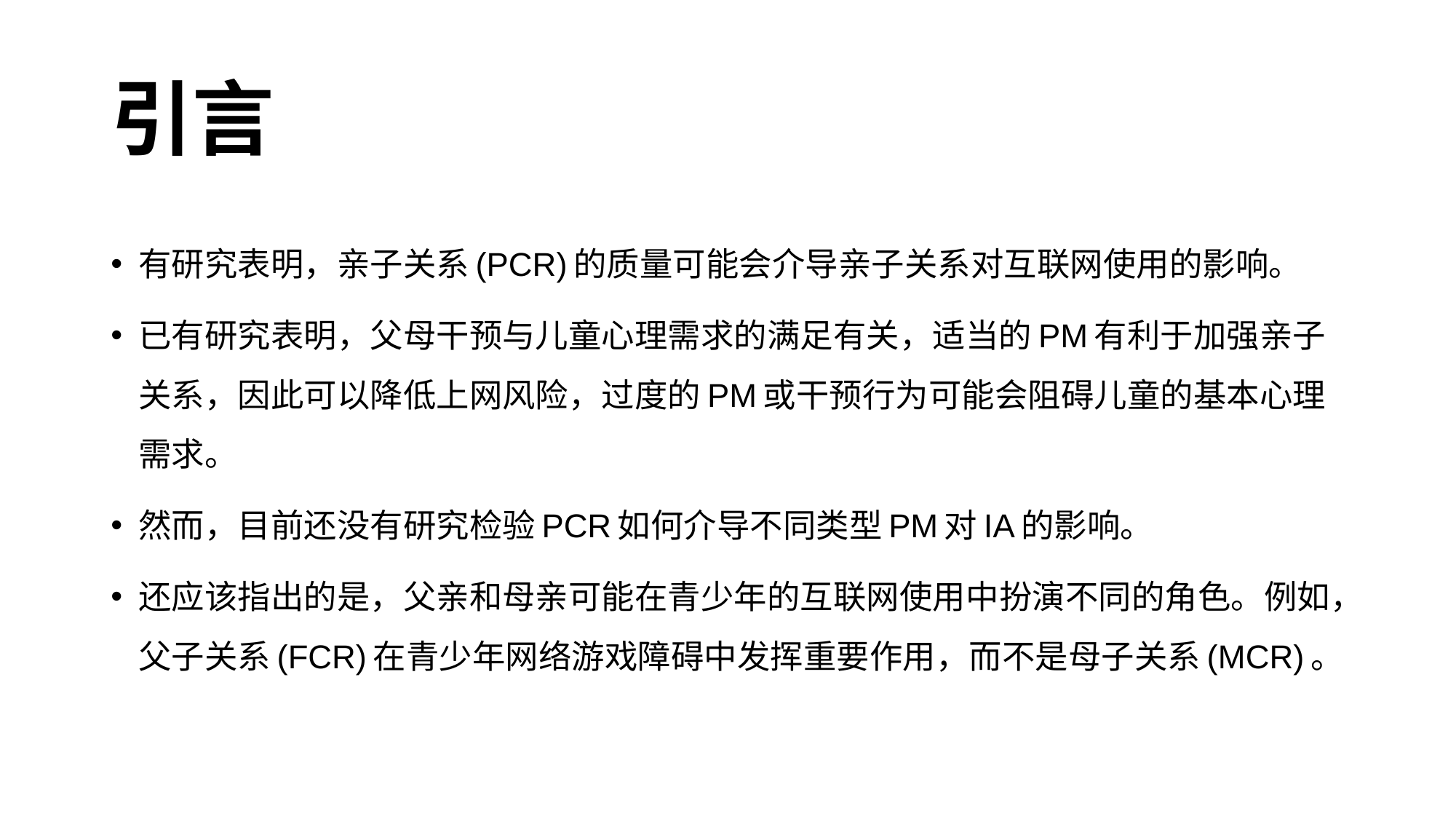

# 引言
有研究表明，亲子关系(PCR)的质量可能会介导亲子关系对互联网使用的影响。
已有研究表明，父母干预与儿童心理需求的满足有关，适当的PM有利于加强亲子关系，因此可以降低上网风险，过度的PM或干预行为可能会阻碍儿童的基本心理需求。
然而，目前还没有研究检验PCR如何介导不同类型PM对IA的影响。
还应该指出的是，父亲和母亲可能在青少年的互联网使用中扮演不同的角色。例如，父子关系(FCR)在青少年网络游戏障碍中发挥重要作用，而不是母子关系(MCR)。